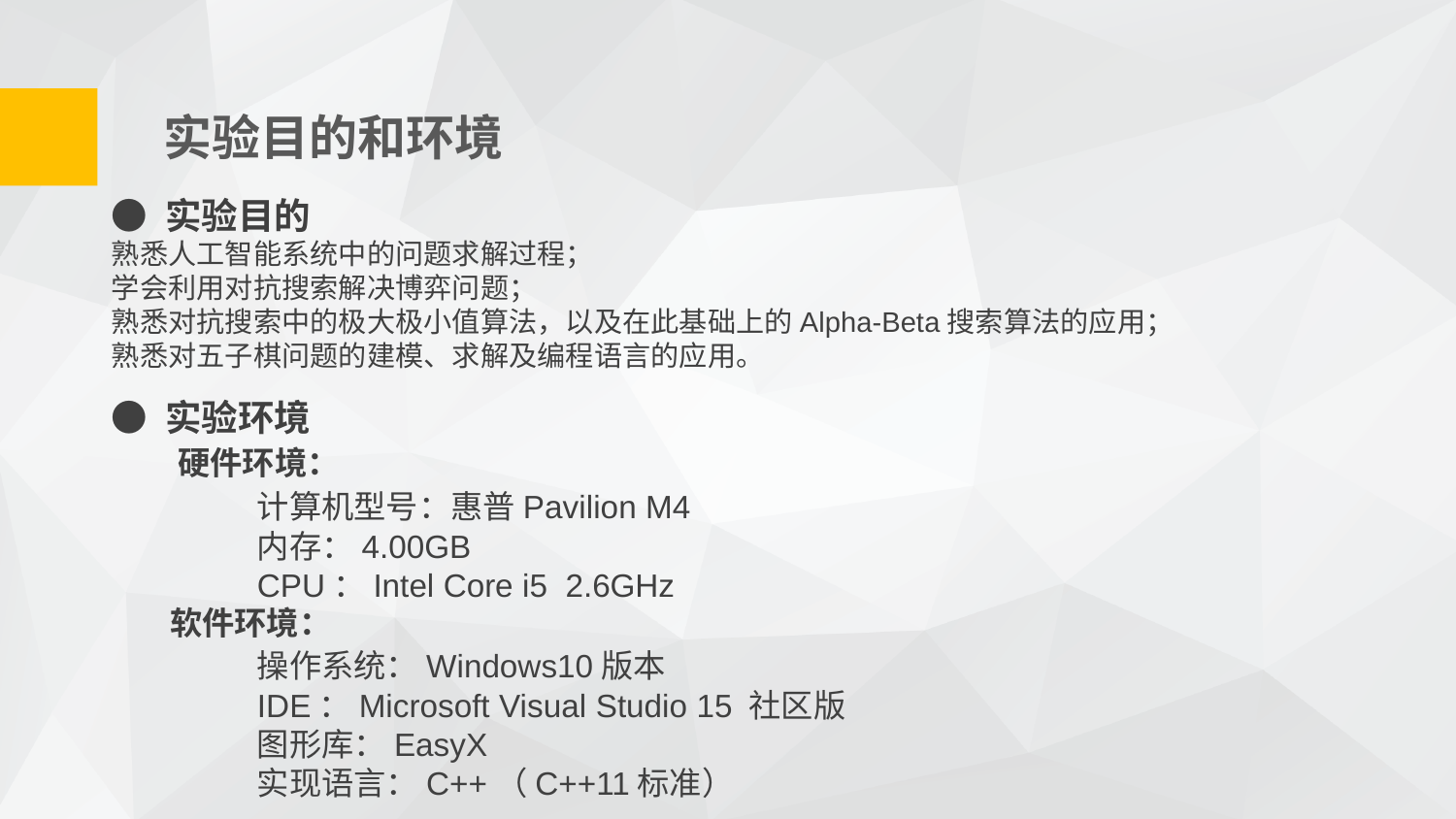

实验目的和环境
● 实验目的
熟悉人工智能系统中的问题求解过程；
学会利用对抗搜索解决博弈问题；
熟悉对抗搜索中的极大极小值算法，以及在此基础上的Alpha-Beta搜索算法的应用；
熟悉对五子棋问题的建模、求解及编程语言的应用。
● 实验环境
       硬件环境：
	计算机型号：惠普Pavilion M4
	内存：4.00GB
	CPU：Intel Core i5  2.6GHz
       软件环境：
	操作系统：Windows10版本
	IDE：Microsoft Visual Studio 15 社区版
	图形库：EasyX
	实现语言：C++（C++11标准）